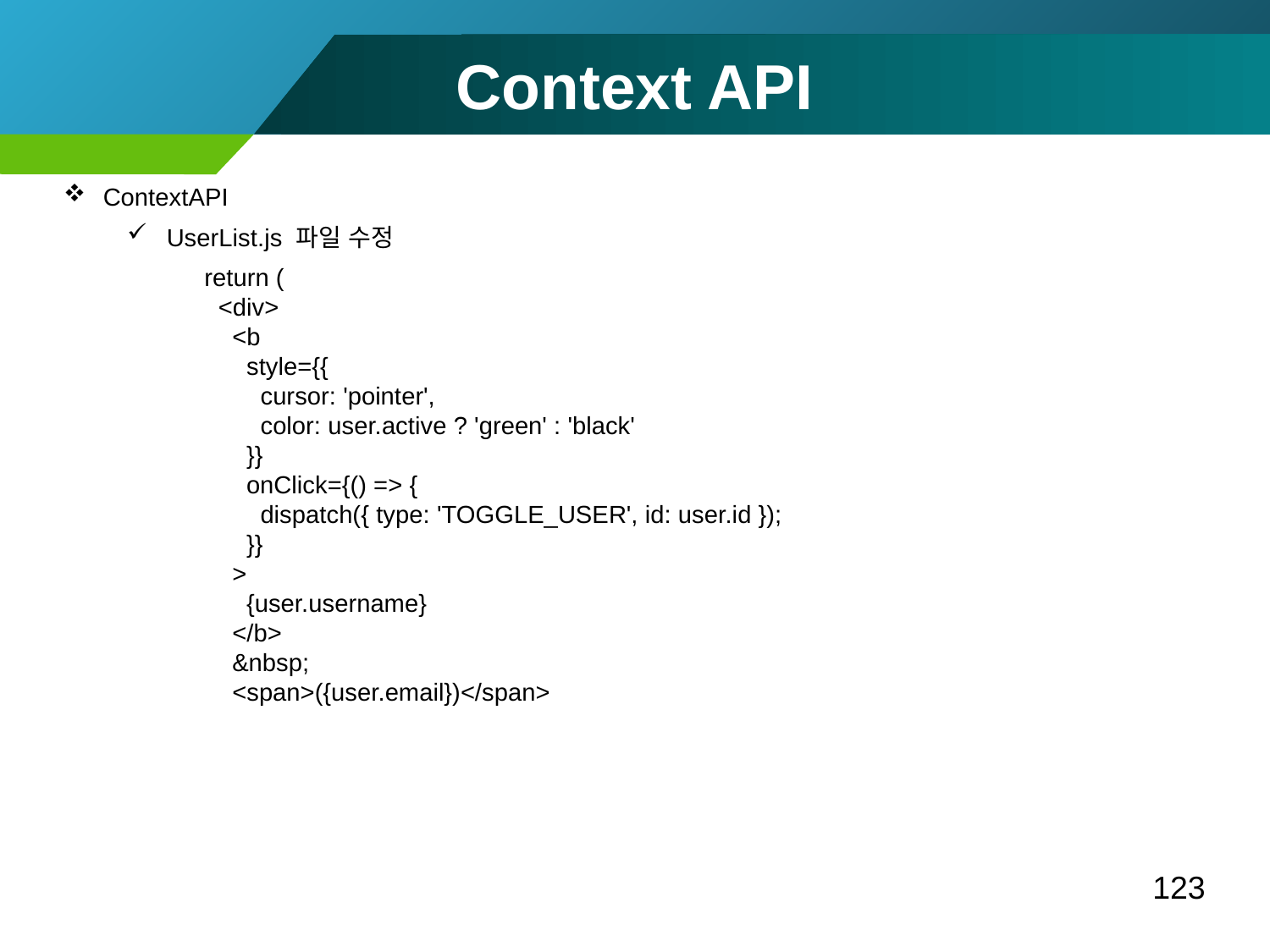

Context API
ContextAPI
UserList.js 파일 수정
  return (
    <div>
      <b
        style={{
          cursor: 'pointer',
          color: user.active ? 'green' : 'black'
        }}
        onClick={() => {
          dispatch({ type: 'TOGGLE_USER', id: user.id });
        }}
      >
        {user.username}
      </b>
      &nbsp;
      <span>({user.email})</span>
123